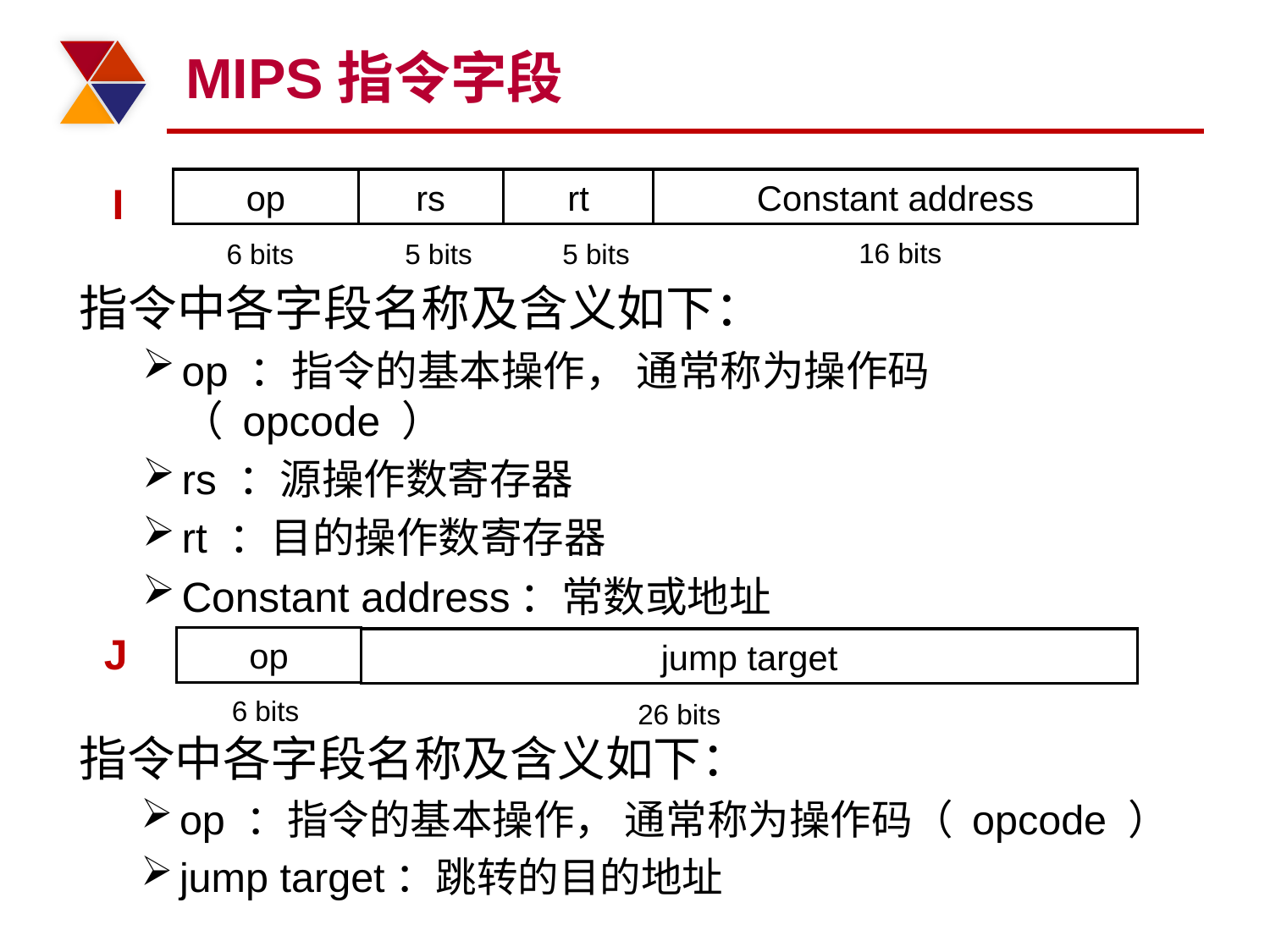

# MIPS指令字段
op
rs
rt
Constant address
16 bits
6 bits
5 bits
5 bits
I
指令中各字段名称及含义如下：
op ：指令的基本操作， 通常称为操作码（ opcode ）
rs ：源操作数寄存器
rt ：目的操作数寄存器
Constant address：常数或地址

J
op
jump target
6 bits
26 bits
指令中各字段名称及含义如下：
op ：指令的基本操作， 通常称为操作码（ opcode ）
jump target：跳转的目的地址